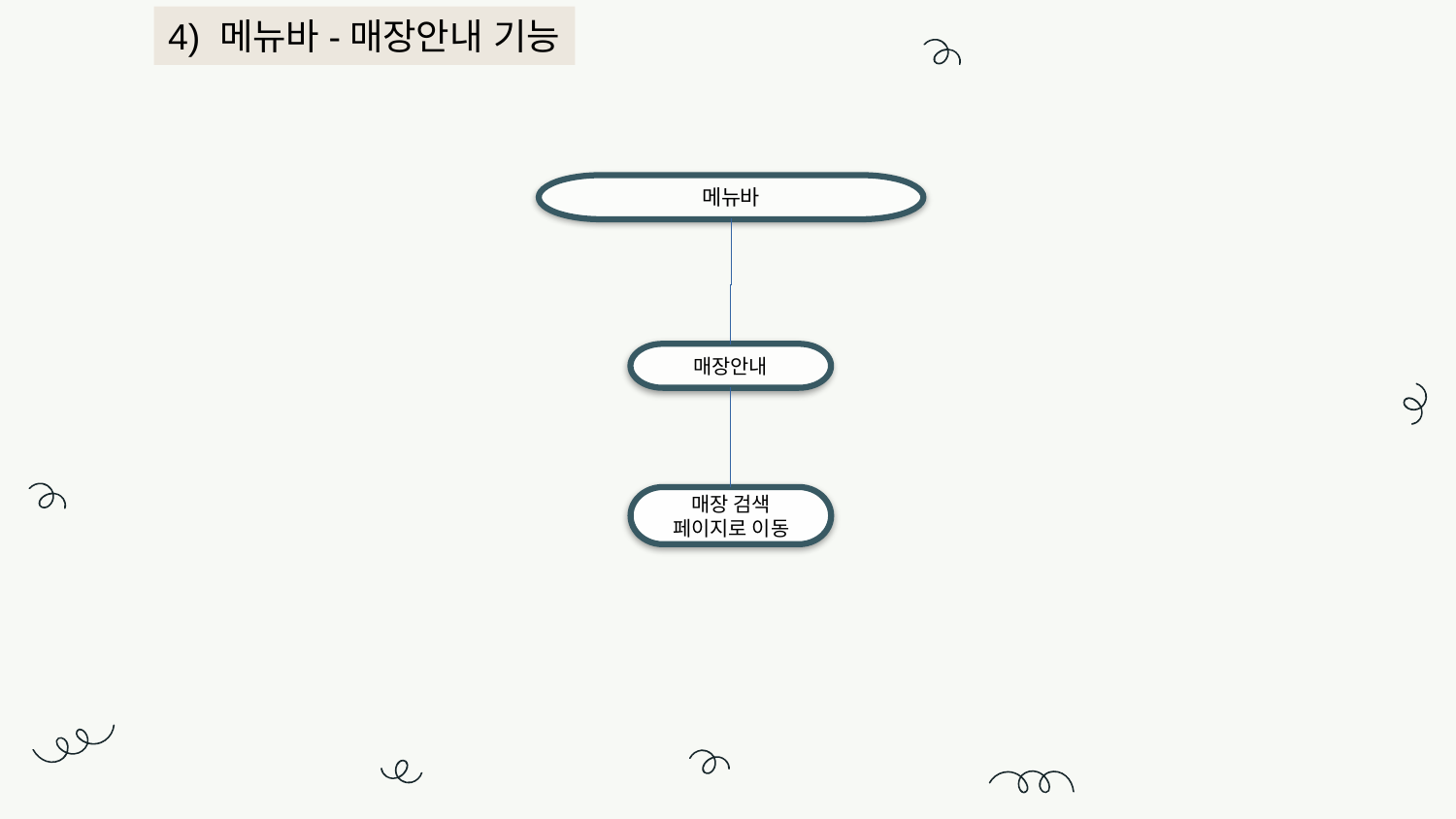

4) 메뉴바-매장안내 기능
메뉴바
매장안내
매장 검색 페이지로 이동